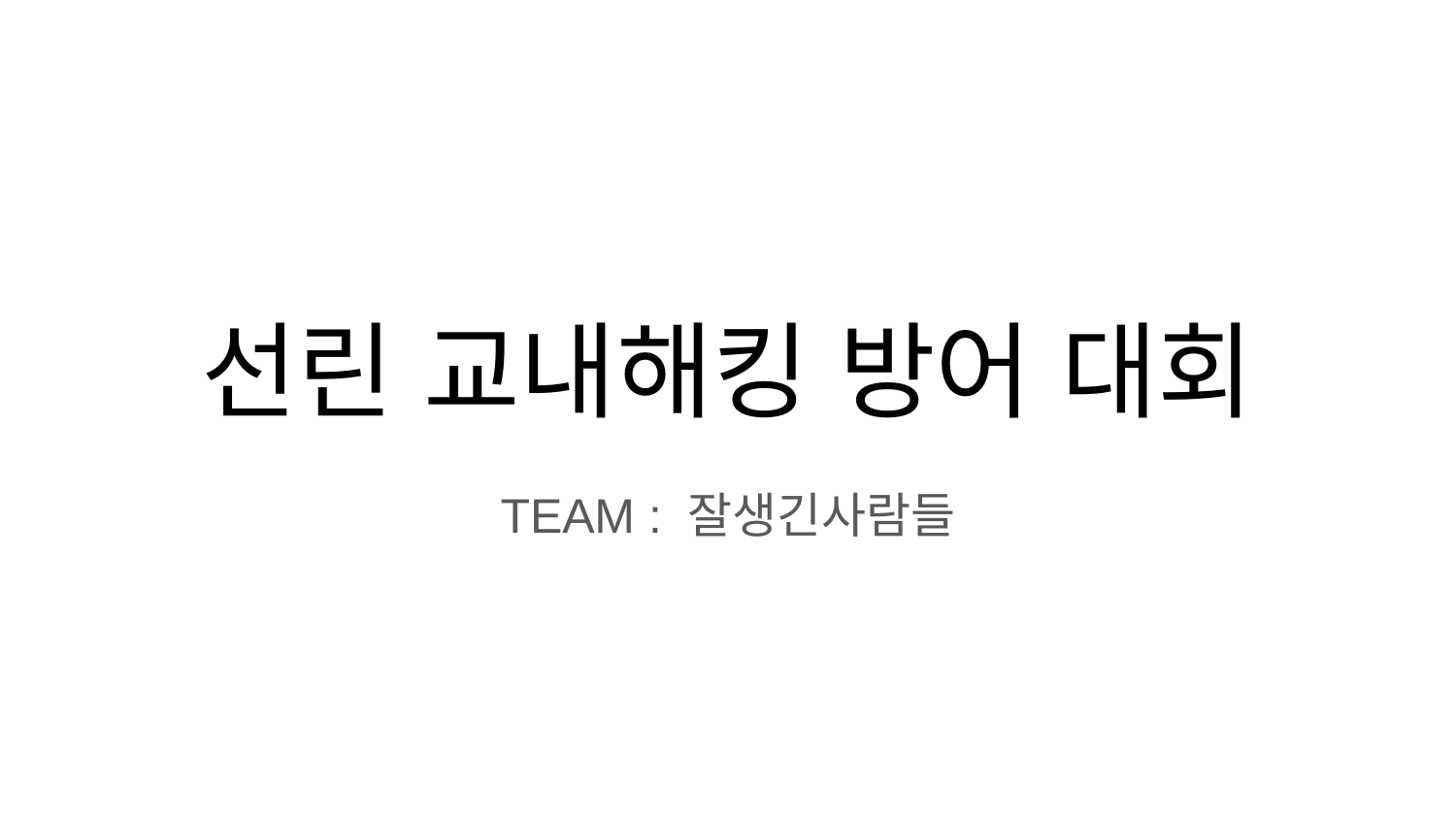

# 선린 교내해킹 방어 대회
TEAM : 잘생긴사람들